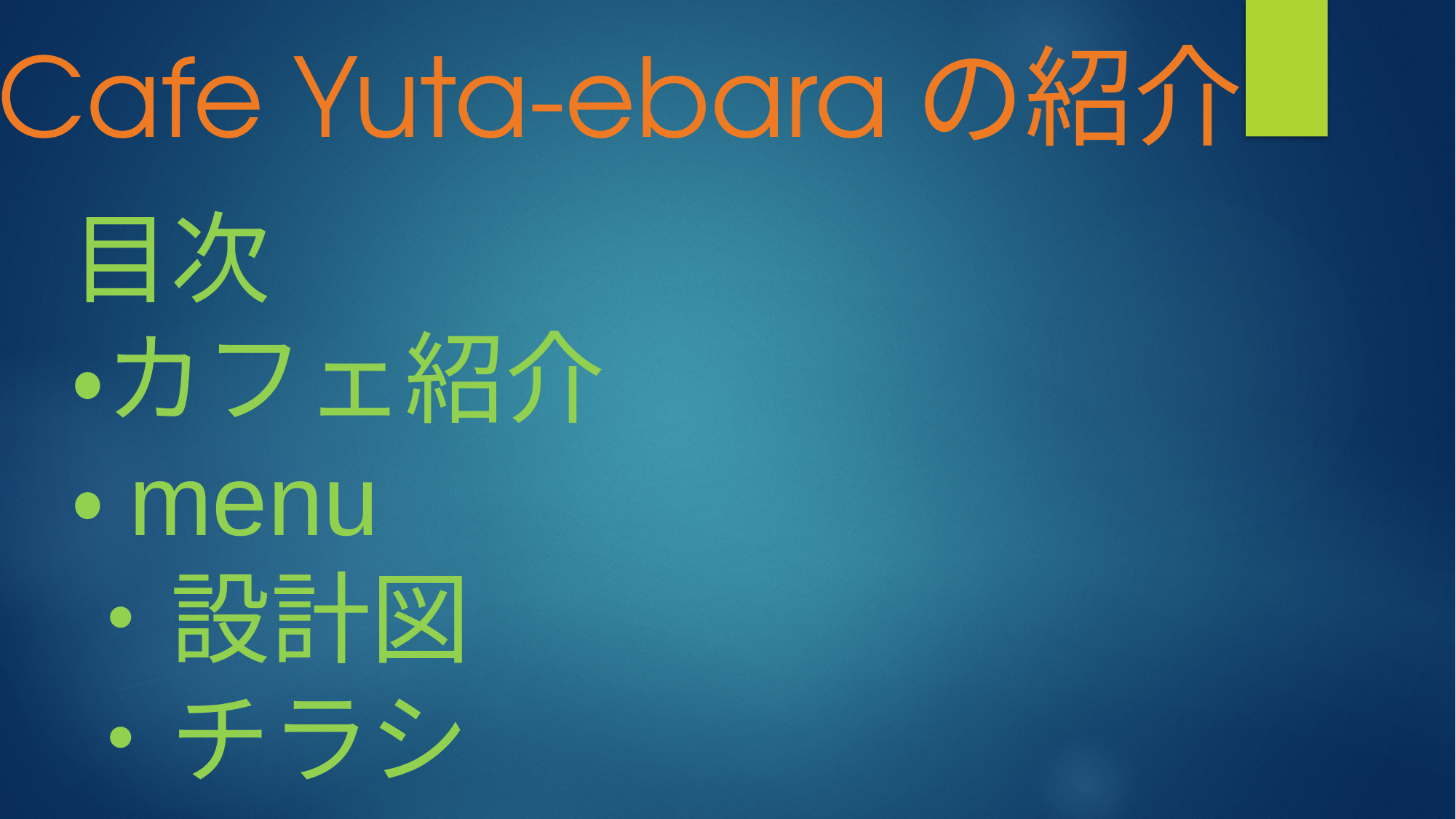

Cafe Yuta-ebaraの紹介
目次
・カフェ紹介
・menu
・設計図
・チラシ